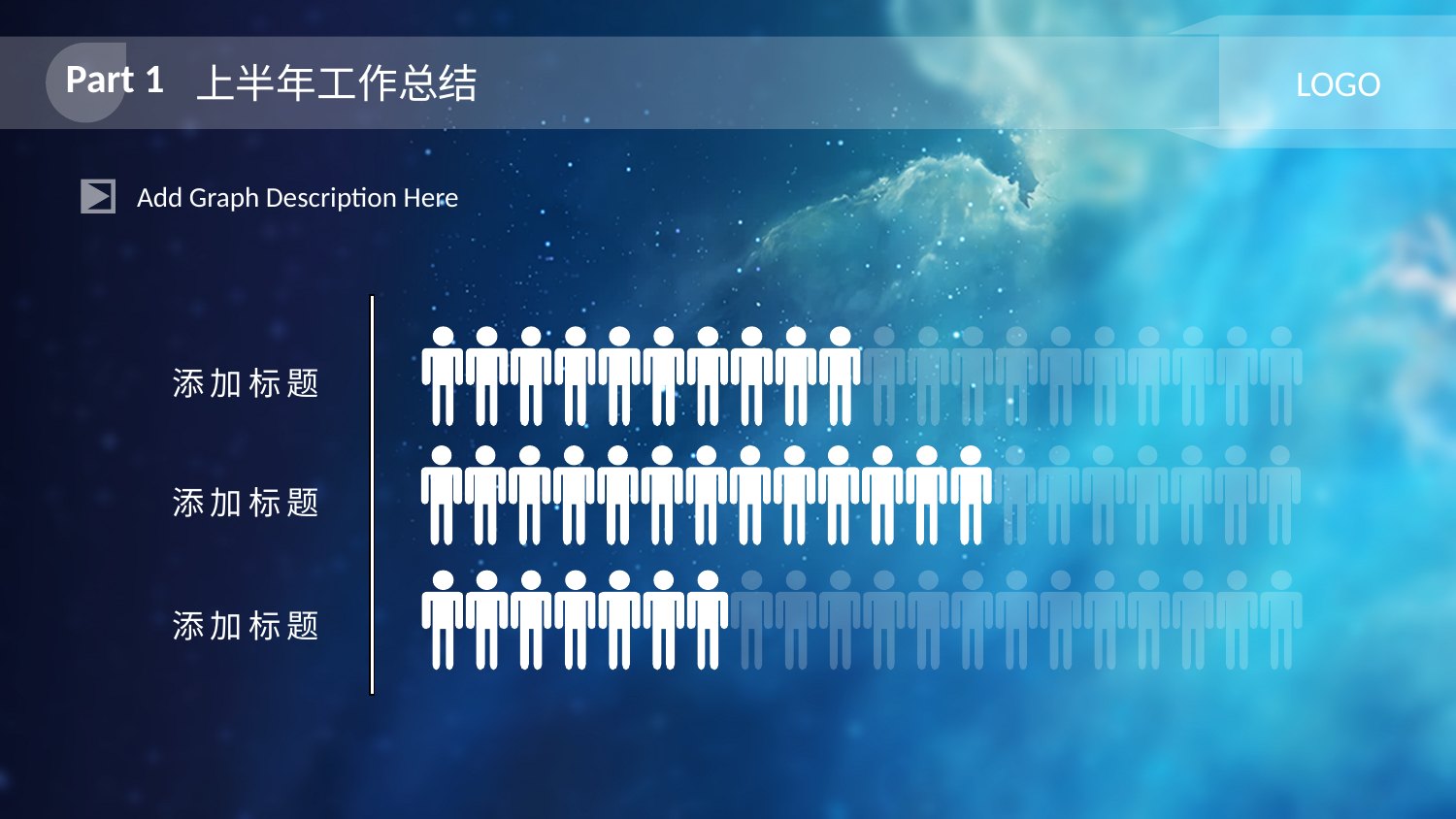

Part 1
上半年工作总结
LOGO
Add Graph Description Here

添加标题

添加标题

添加标题